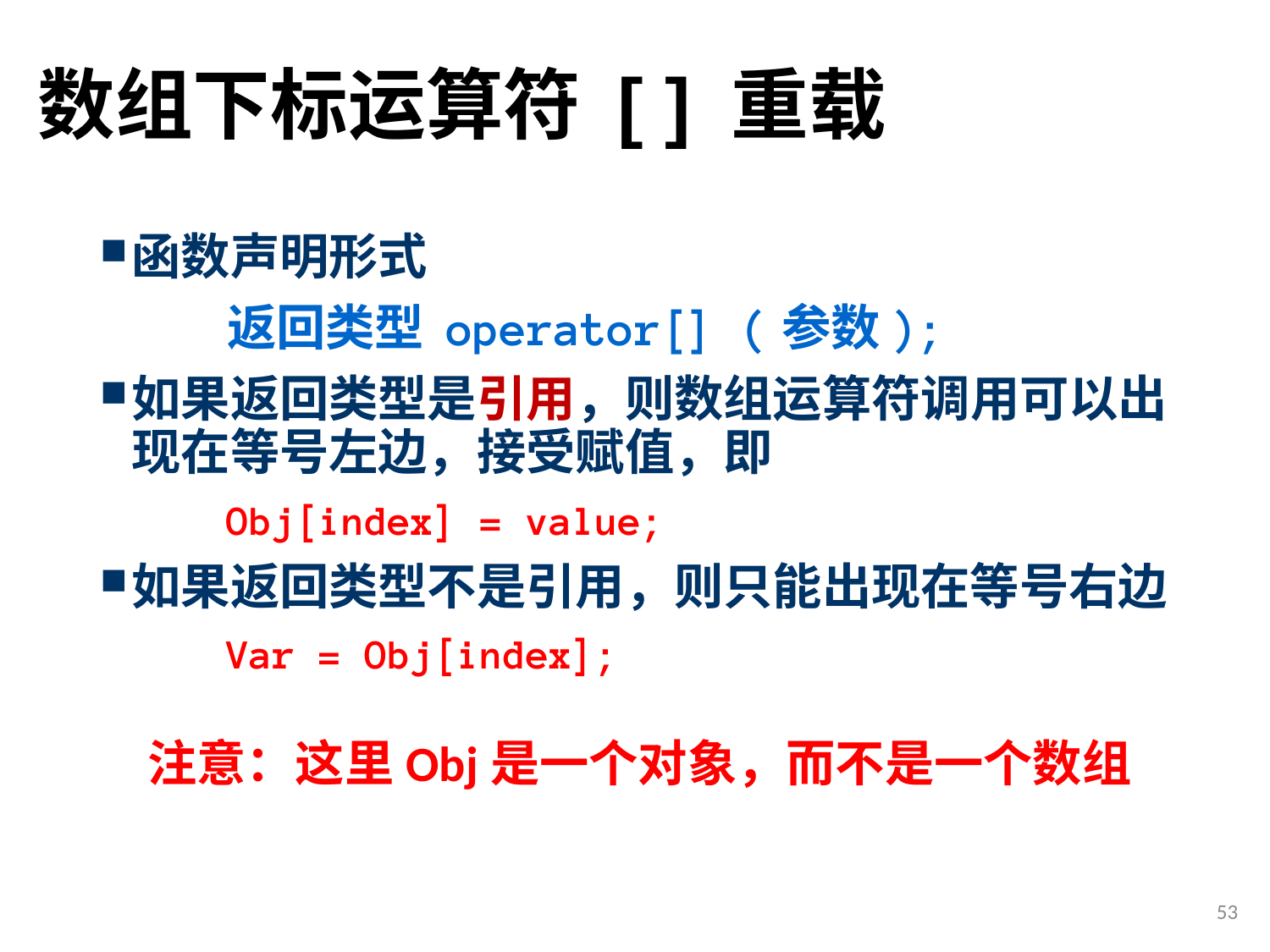

# 数组下标运算符 [ ] 重载
函数声明形式
	返回类型 operator[] (参数);
如果返回类型是引用，则数组运算符调用可以出现在等号左边，接受赋值，即
	Obj[index] = value;
如果返回类型不是引用，则只能出现在等号右边
	Var = Obj[index];
注意：这里Obj是一个对象，而不是一个数组
53